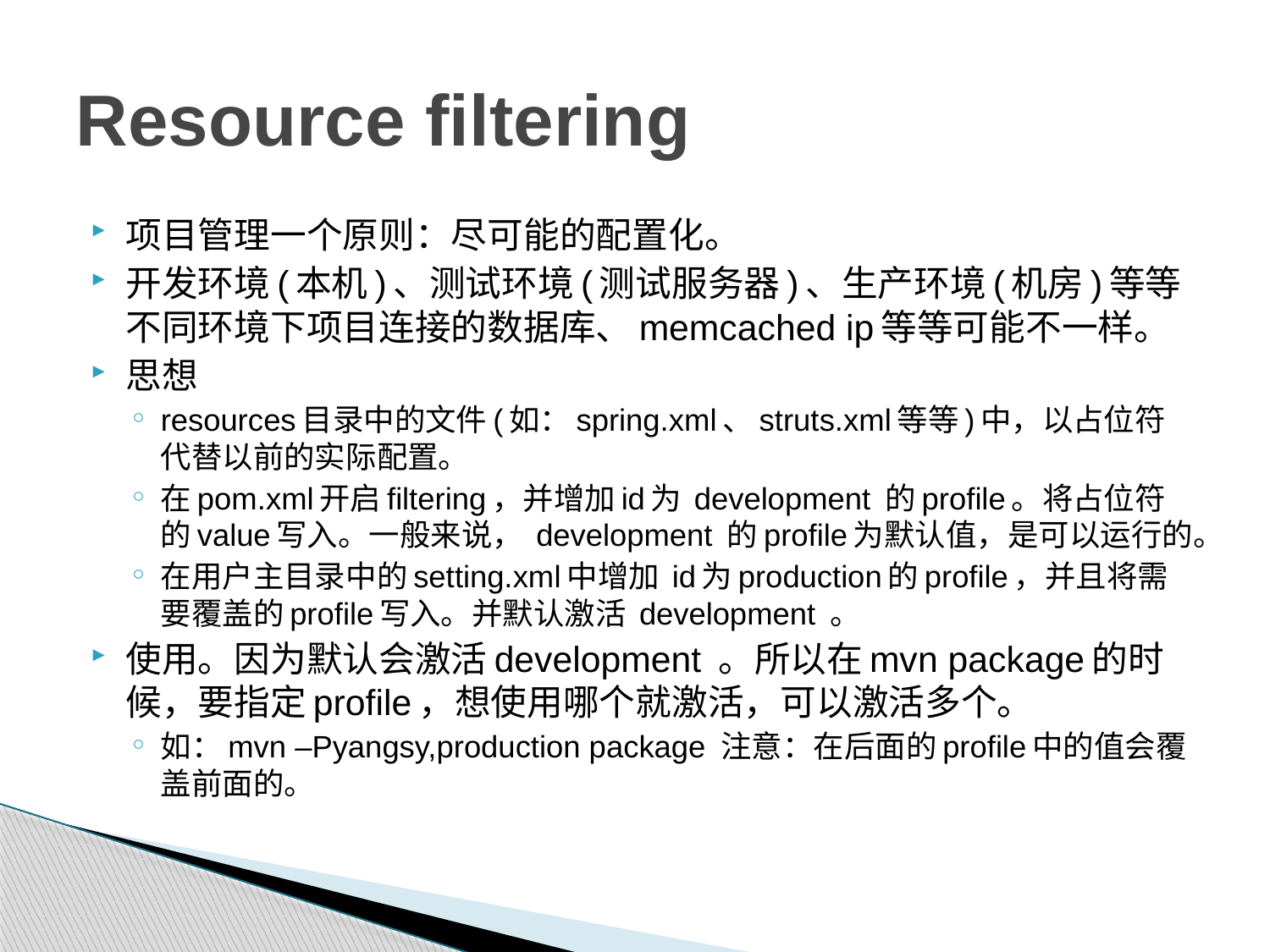

# Resource filtering
项目管理一个原则：尽可能的配置化。
开发环境(本机)、测试环境(测试服务器)、生产环境(机房)等等不同环境下项目连接的数据库、memcached ip等等可能不一样。
思想
resources目录中的文件(如：spring.xml、struts.xml等等)中，以占位符代替以前的实际配置。
在pom.xml开启filtering，并增加id为 development 的profile。将占位符的value写入。一般来说， development 的profile为默认值，是可以运行的。
在用户主目录中的setting.xml中增加 id为production的profile，并且将需要覆盖的profile写入。并默认激活 development 。
使用。因为默认会激活development 。所以在mvn package的时候，要指定profile，想使用哪个就激活，可以激活多个。
如：mvn –Pyangsy,production package 注意：在后面的profile中的值会覆盖前面的。